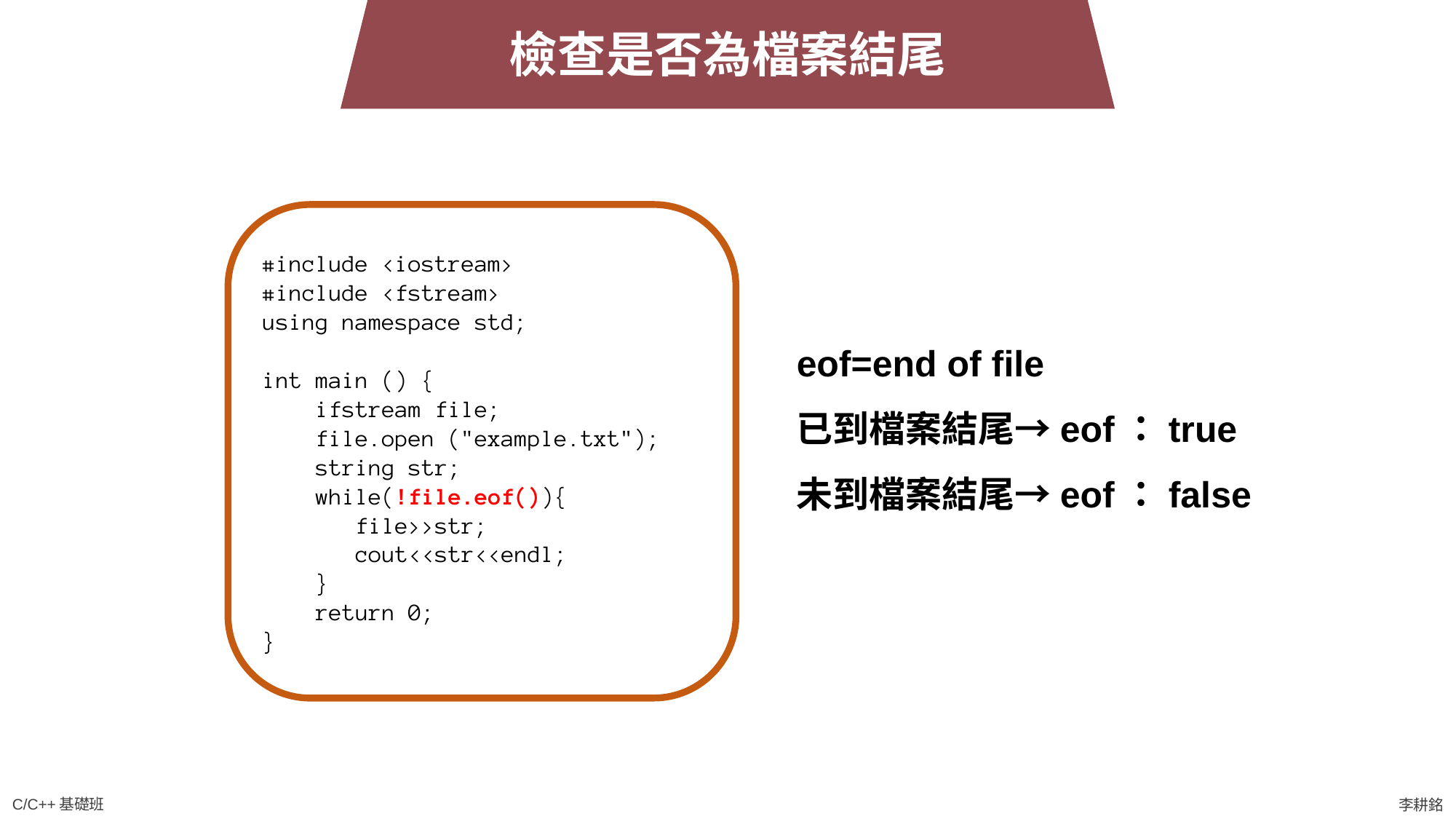

檢查是否為檔案結尾
#include <iostream>
#include <fstream>
using namespace std;

int main () {
    ifstream file;
    file.open ("example.txt");
    string str;
    while(!file.eof()){
       file>>str;
       cout<<str<<endl;
    }
    return 0;
}
eof=end of file
已到檔案結尾→eof：true
未到檔案結尾→eof：false
C/C++基礎班
李耕銘